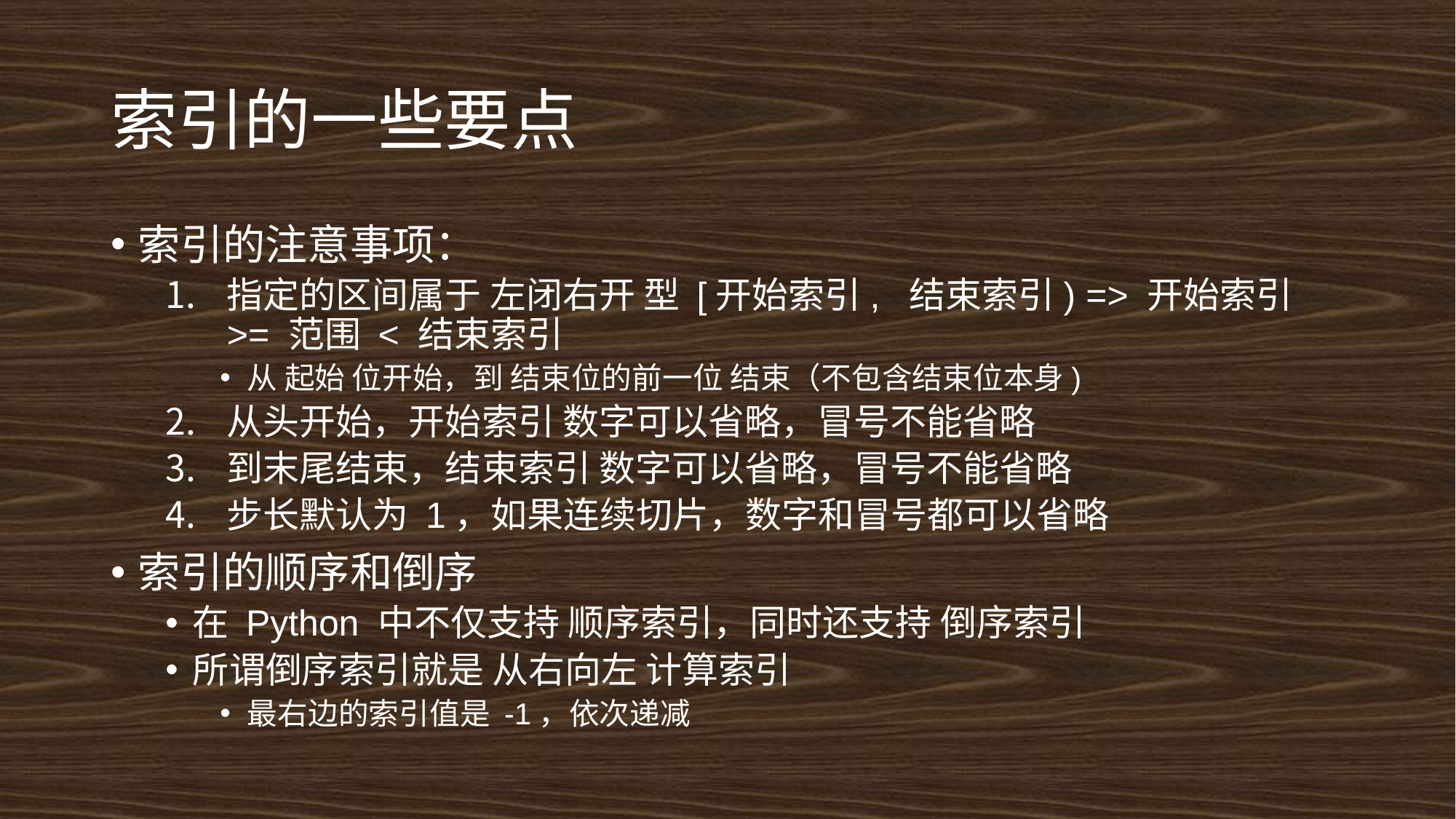

# 索引的一些要点
索引的注意事项：
指定的区间属于 左闭右开 型 [开始索引,  结束索引) => 开始索引 >= 范围 < 结束索引
从 起始 位开始，到 结束位的前一位 结束（不包含结束位本身)
从头开始，开始索引 数字可以省略，冒号不能省略
到末尾结束，结束索引 数字可以省略，冒号不能省略
步长默认为 1，如果连续切片，数字和冒号都可以省略
索引的顺序和倒序
在 Python 中不仅支持 顺序索引，同时还支持 倒序索引
所谓倒序索引就是 从右向左 计算索引
最右边的索引值是 -1，依次递减